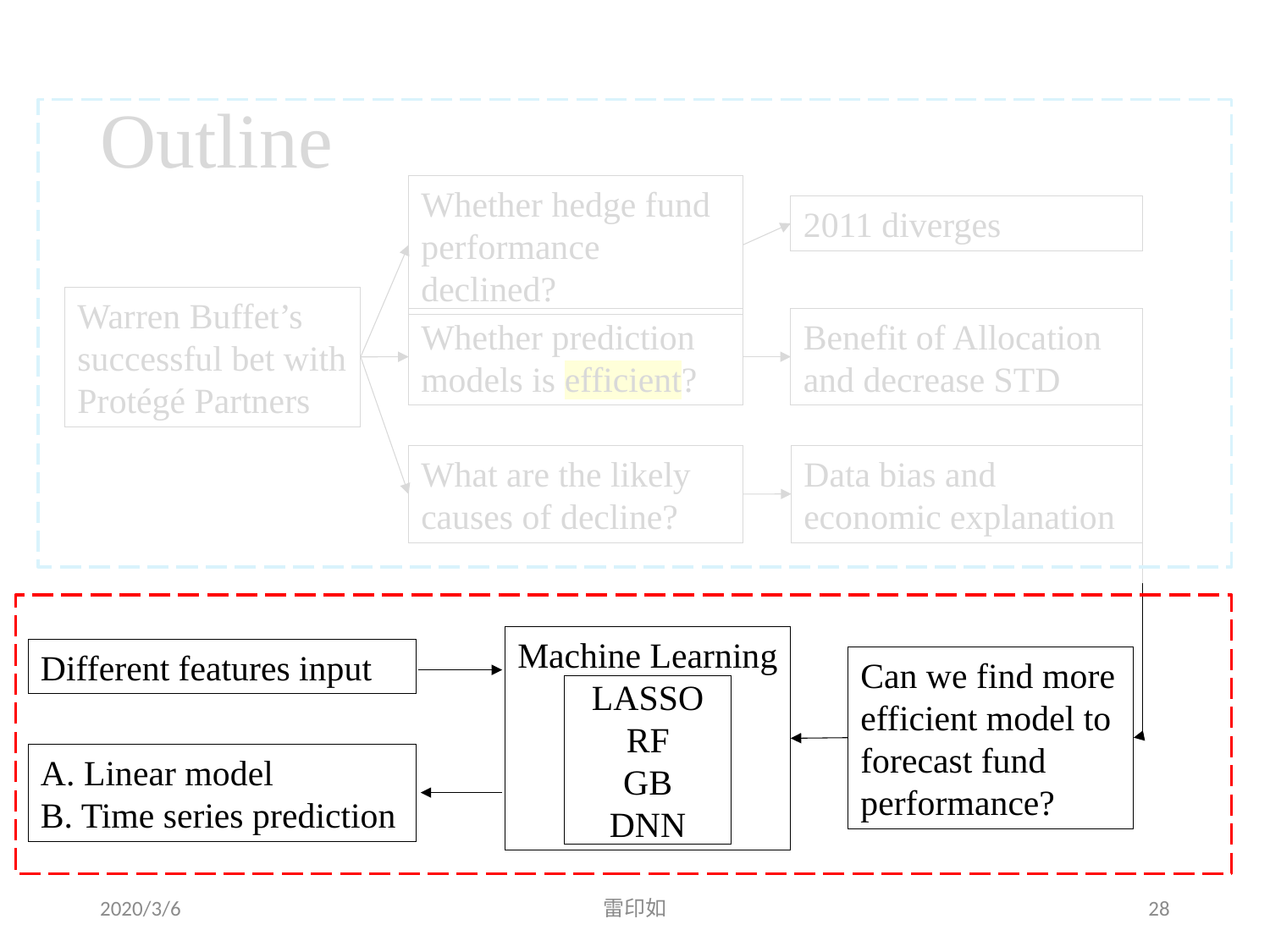

# Outline

Whether hedge fund performance declined?
2011 diverges
Warren Buffet’s successful bet with Protégé Partners
Whether prediction models is efficient?
Benefit of Allocation and decrease STD
Data bias and economic explanation
What are the likely causes of decline?

Machine Learning
LASSO
RF
GB
DNN
Different features input
Can we find more efficient model to forecast fund performance?

A. Linear model
B. Time series prediction
2020/3/6
雷印如
28